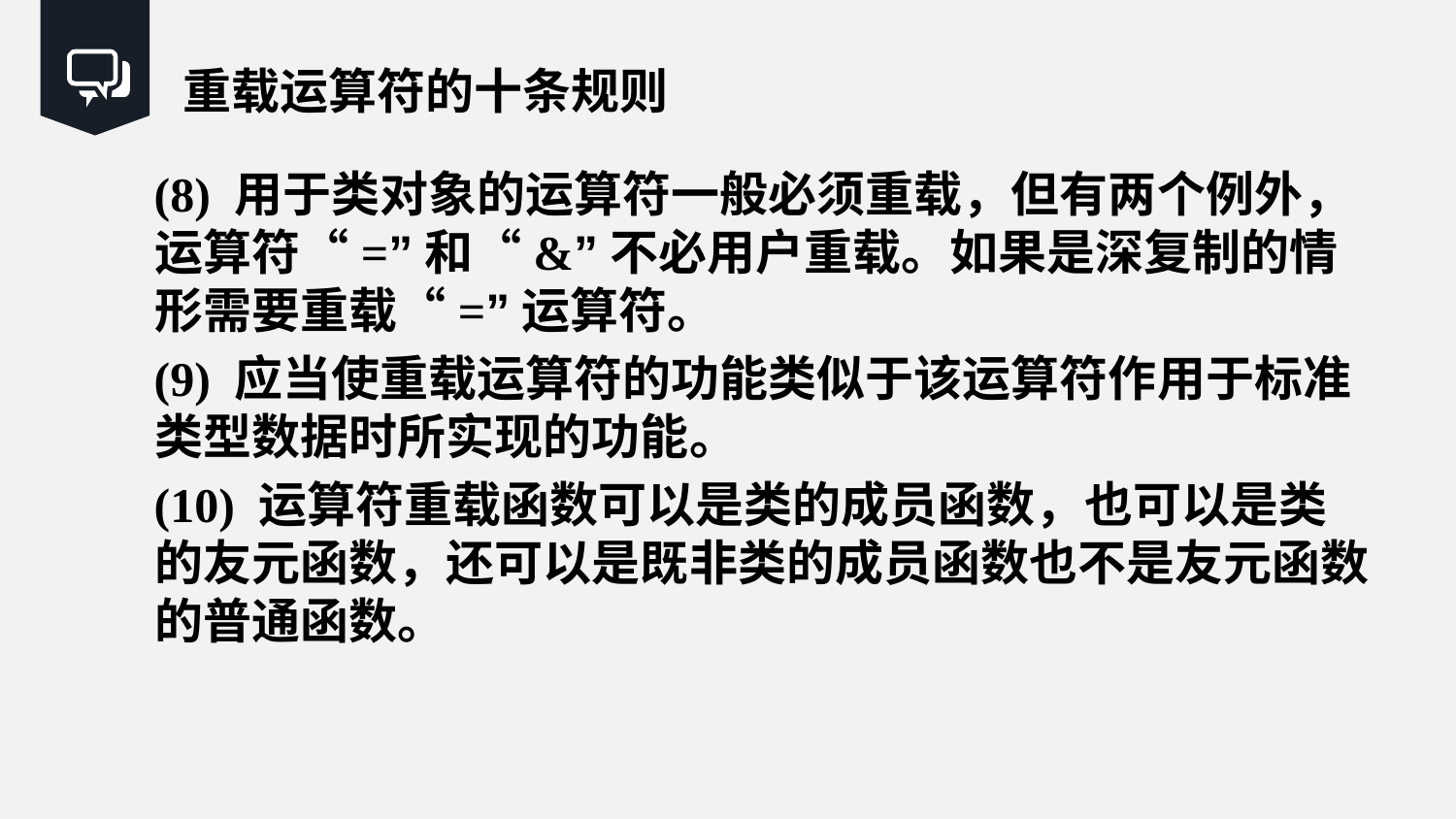

重载运算符的十条规则
(8) 用于类对象的运算符一般必须重载，但有两个例外，运算符“=”和“&”不必用户重载。如果是深复制的情形需要重载“=”运算符。
(9) 应当使重载运算符的功能类似于该运算符作用于标准类型数据时所实现的功能。
(10) 运算符重载函数可以是类的成员函数，也可以是类的友元函数，还可以是既非类的成员函数也不是友元函数的普通函数。